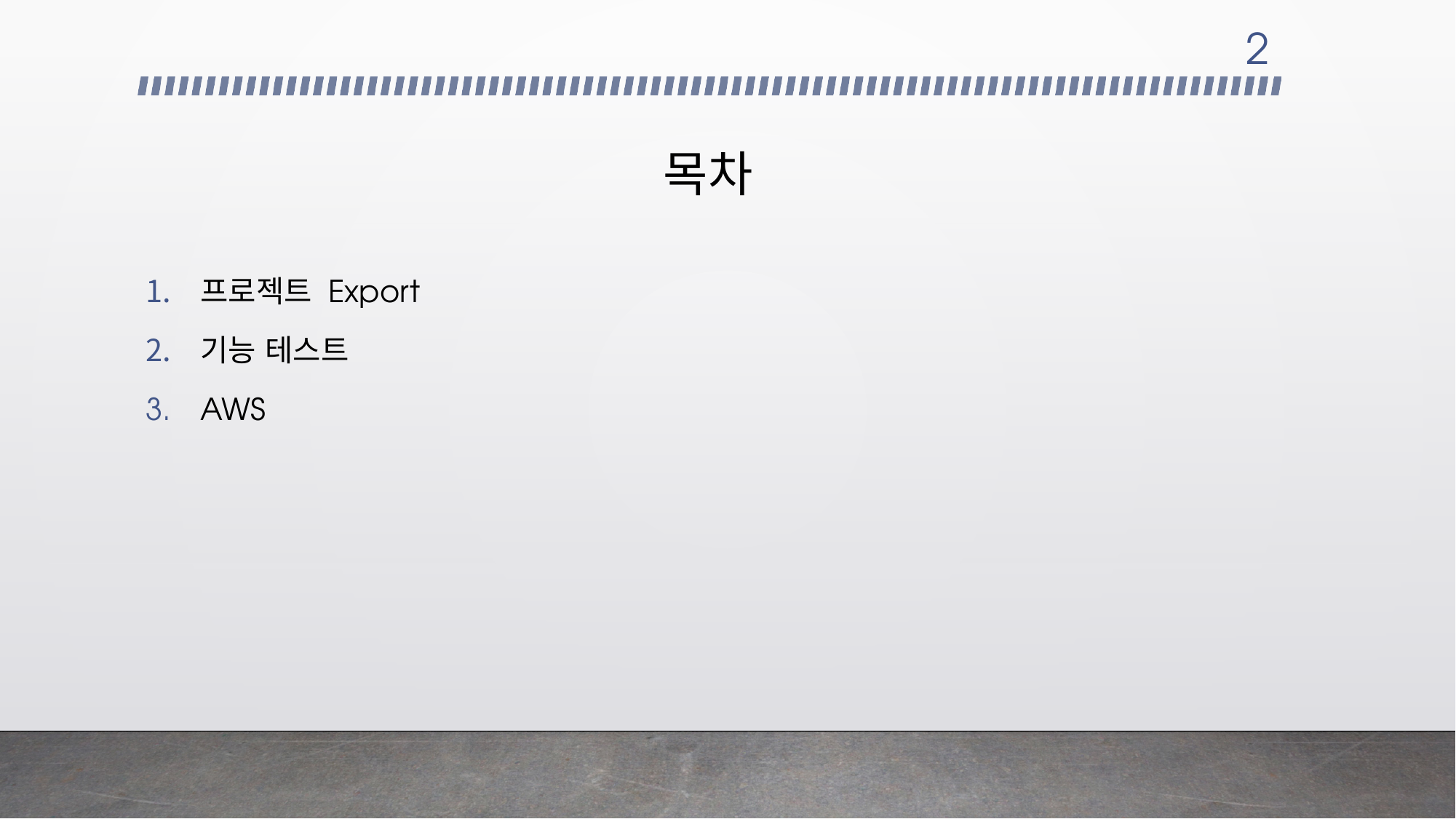

2
# 목차
프로젝트 Export
기능 테스트
AWS